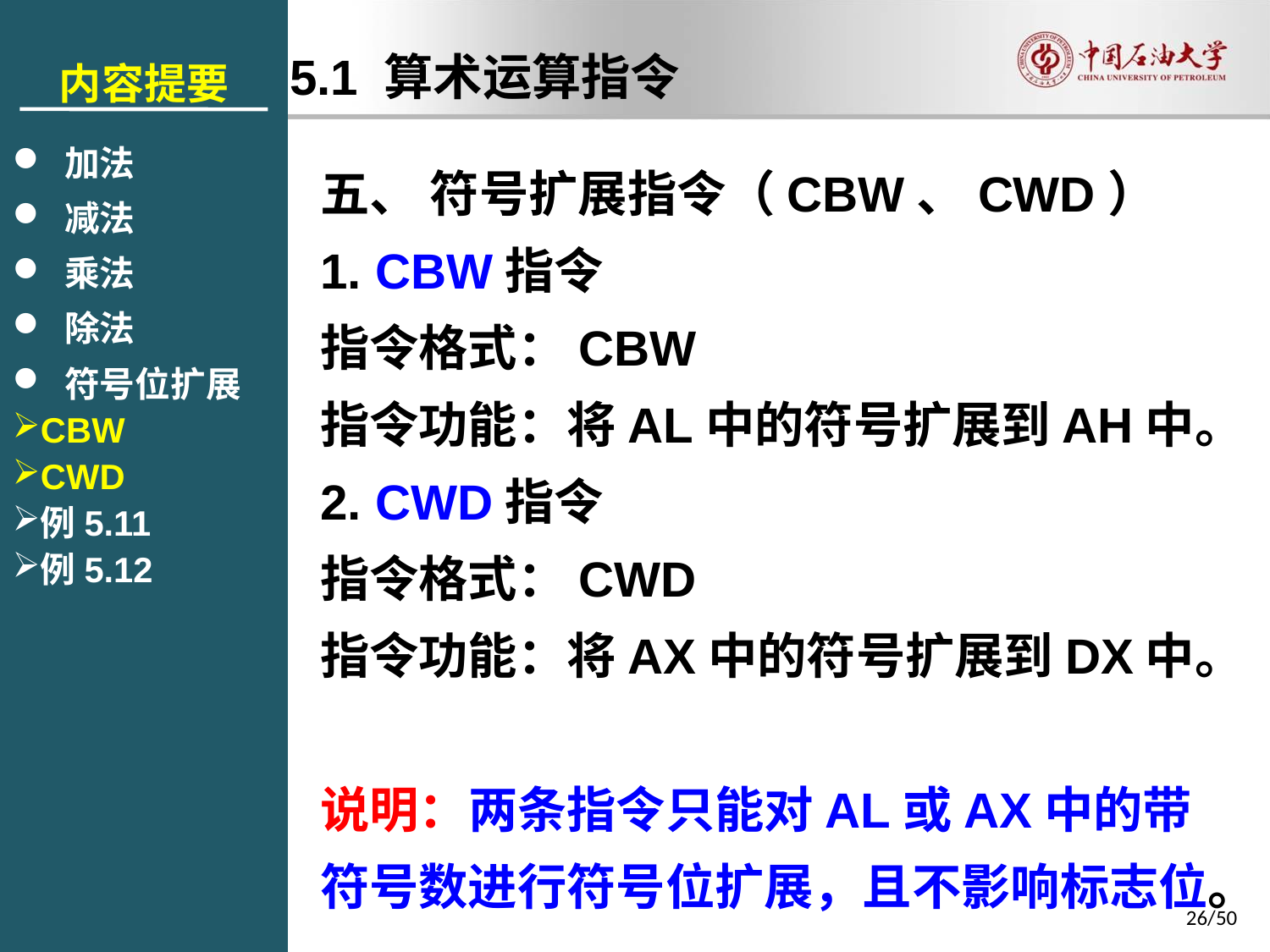

内容提要
 加法
 减法
 乘法
 除法
 符号位扩展
CBW
CWD
例5.11
例5.12
5.1 算术运算指令
五、 符号扩展指令（CBW、CWD）
1. CBW指令
指令格式：CBW
指令功能：将AL中的符号扩展到AH中。
2. CWD指令
指令格式：CWD
指令功能：将AX中的符号扩展到DX中。
说明：两条指令只能对AL或AX中的带符号数进行符号位扩展，且不影响标志位。
26/50